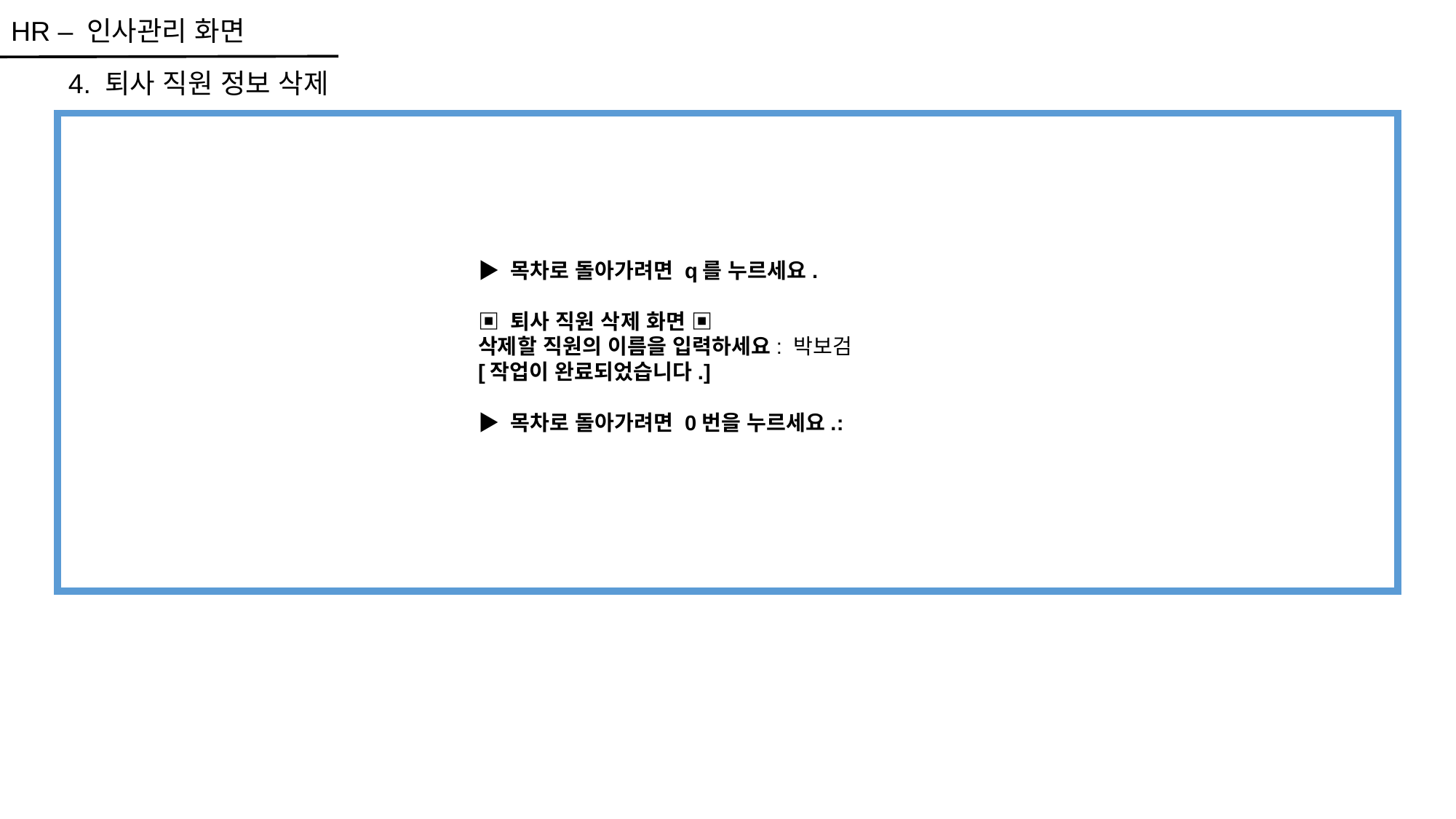

HR – 인사관리 화면
4. 퇴사 직원 정보 삭제

▶ 목차로 돌아가려면 q를 누르세요.

▣ 퇴사 직원 삭제 화면 ▣
삭제할 직원의 이름을 입력하세요: 박보검
[작업이 완료되었습니다.]

▶ 목차로 돌아가려면 0번을 누르세요.: